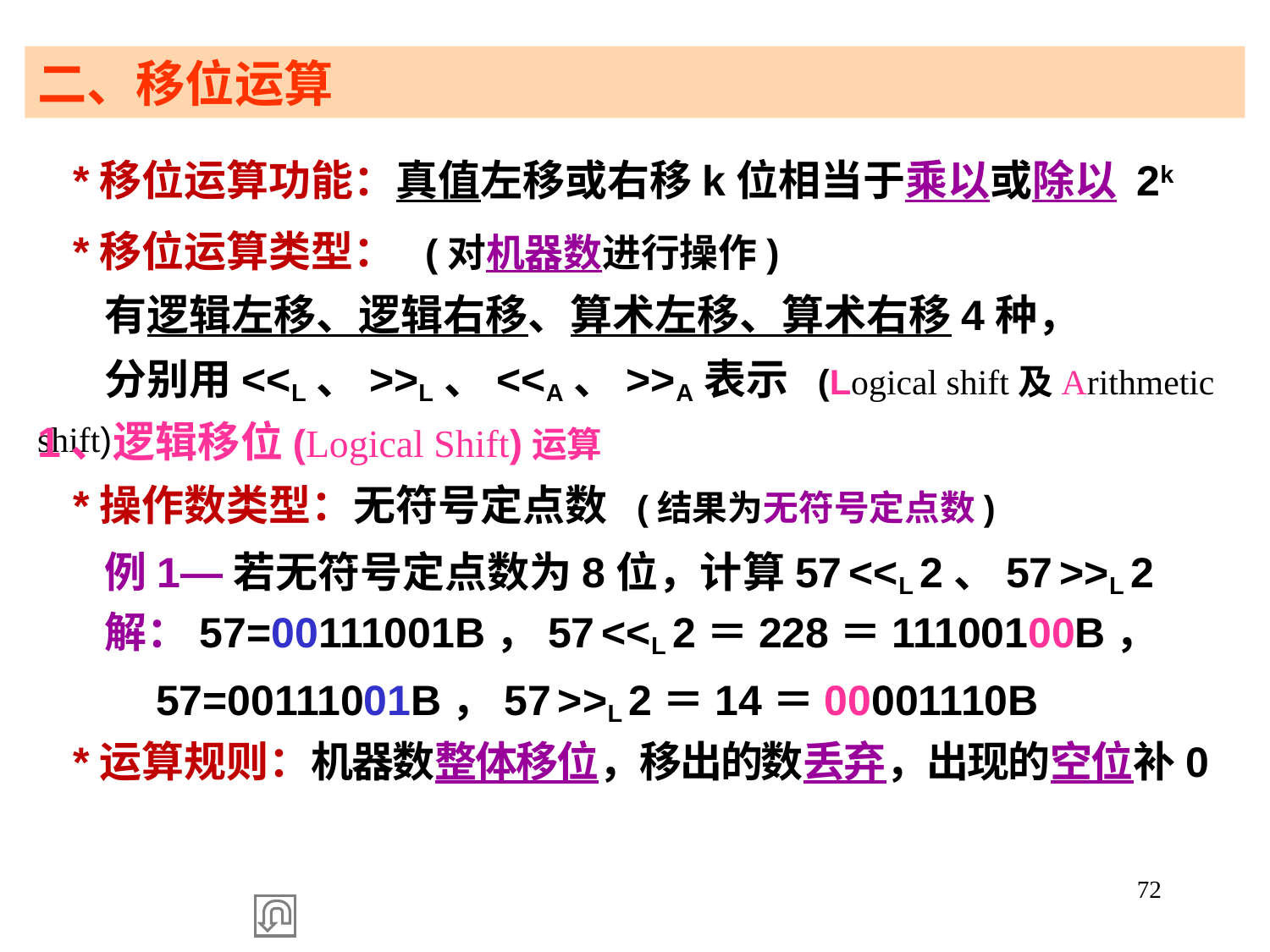

二、移位运算
   *移位运算功能：真值左移或右移k位相当于乘以或除以 2k
   *移位运算类型：  (对机器数进行操作)
      有逻辑左移、逻辑右移、算术左移、算术右移4种，
      分别用<<L、>>L、<<A、>>A表示  (Logical shift及Arithmetic shift)
1、逻辑移位(Logical Shift)运算
   *操作数类型：无符号定点数  (结果为无符号定点数)
      例1—若无符号定点数为8位，计算57 <<L 2、57 >>L 2
      解：57=00111001B，57 <<L 2＝228＝11100100B，
          57=00111001B，57 >>L 2＝14＝00001110B
   *运算规则：机器数整体移位，移出的数丢弃，出现的空位补0
72